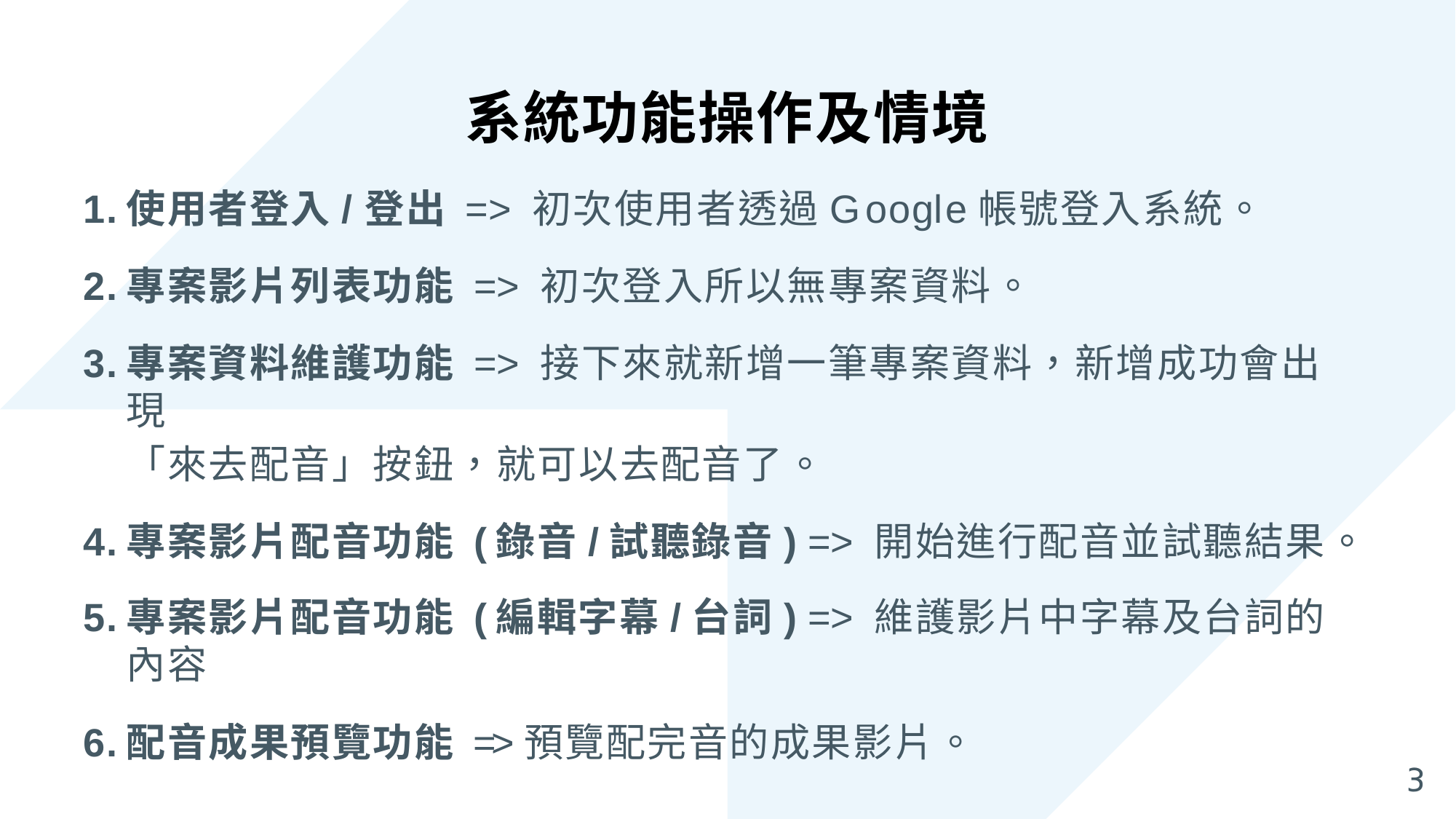

# 系統功能操作及情境
使⽤者登入/登出 => 初次使⽤者透過Google帳號登入系統。
專案影片列表功能 => 初次登入所以無專案資料。
專案資料維護功能 => 接下來就新增⼀筆專案資料，新增成功會出現
「來去配⾳」按鈕，就可以去配⾳了。
專案影片配⾳功能 (錄⾳/試聽錄⾳) => 開始進⾏配⾳並試聽結果。
專案影片配⾳功能 (編輯字幕/台詞) => 維護影片中字幕及台詞的內容
配⾳成果預覽功能 =>預覽配完⾳的成果影片。
3